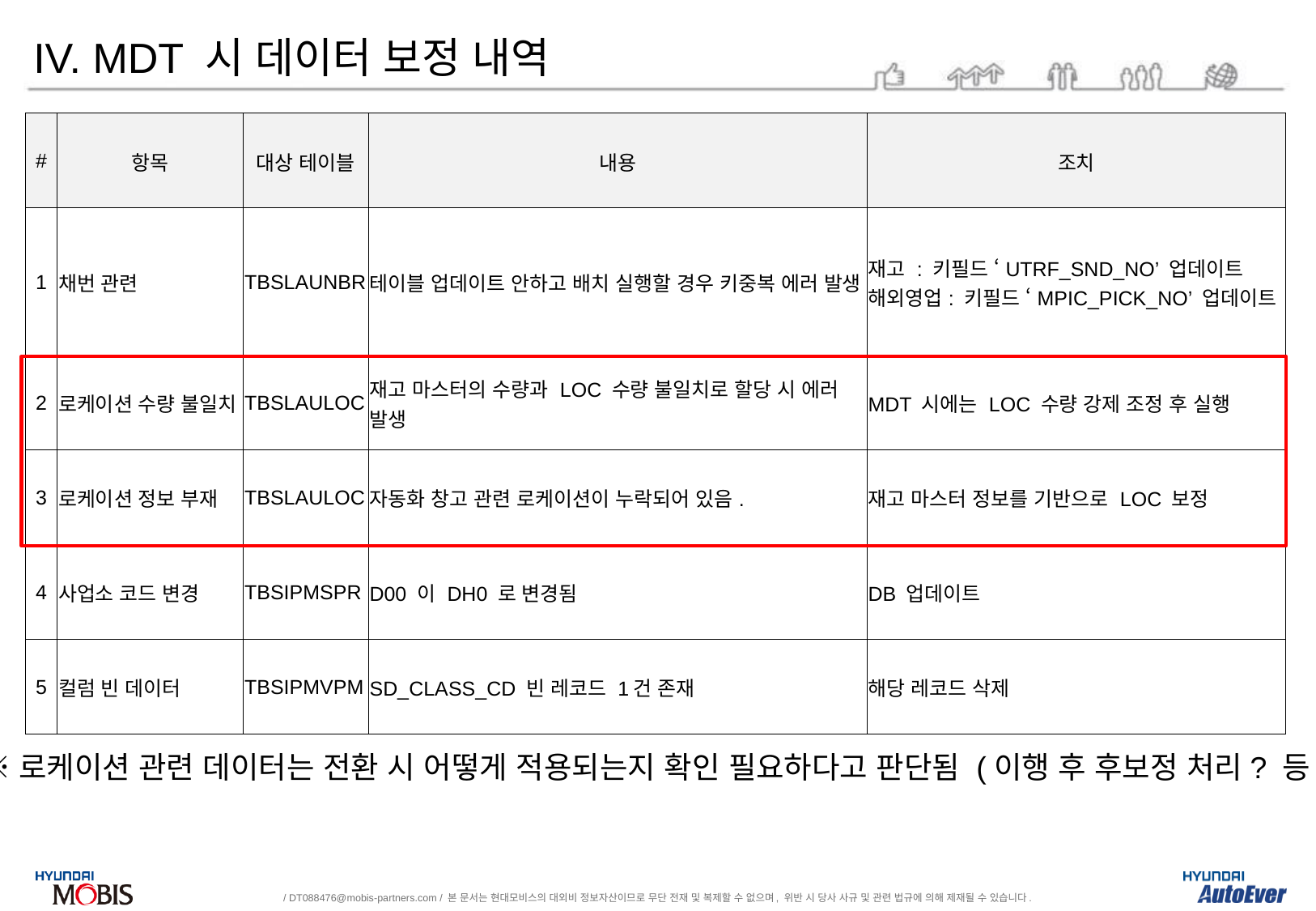

IV. MDT 시 데이터 보정 내역
| # | 항목 | 대상 테이블 | 내용 | 조치 |
| --- | --- | --- | --- | --- |
| 1 | 채번 관련 | TBSLAUNBR | 테이블 업데이트 안하고 배치 실행할 경우 키중복 에러 발생 | 재고 : 키필드 ‘UTRF\_SND\_NO’ 업데이트 해외영업: 키필드 ‘MPIC\_PICK\_NO’ 업데이트 |
| 2 | 로케이션 수량 불일치 | TBSLAULOC | 재고 마스터의 수량과 LOC 수량 불일치로 할당 시 에러 발생 | MDT 시에는 LOC 수량 강제 조정 후 실행 |
| 3 | 로케이션 정보 부재 | TBSLAULOC | 자동화 창고 관련 로케이션이 누락되어 있음. | 재고 마스터 정보를 기반으로 LOC 보정 |
| 4 | 사업소 코드 변경 | TBSIPMSPR | D00 이 DH0 로 변경됨 | DB 업데이트 |
| 5 | 컬럼 빈 데이터 | TBSIPMVPM | SD\_CLASS\_CD 빈 레코드 1건 존재 | 해당 레코드 삭제 |

※로케이션 관련 데이터는 전환 시 어떻게 적용되는지 확인 필요하다고 판단됨 (이행 후 후보정 처리? 등)